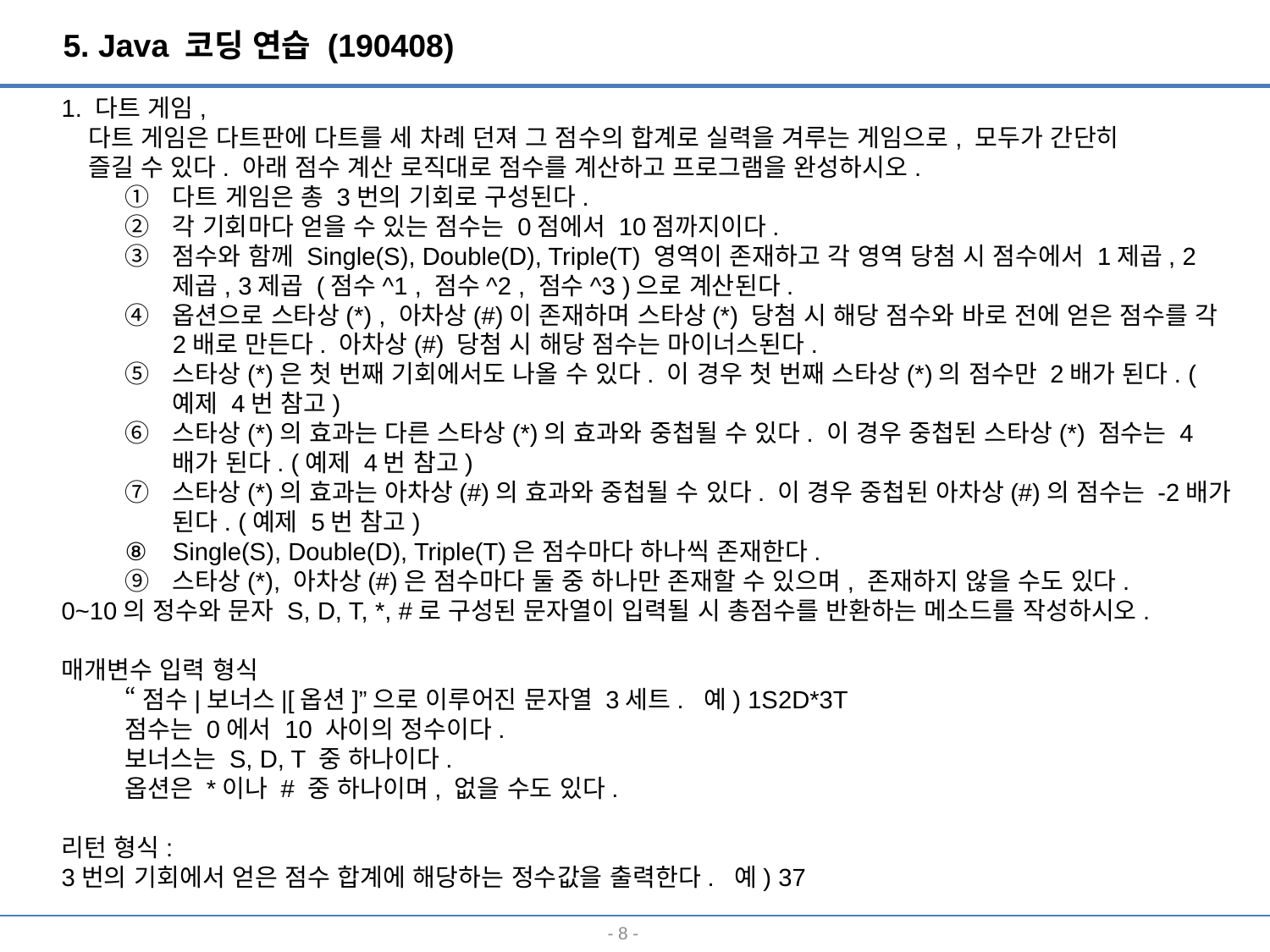

5. Java 코딩 연습 (190408)
1. 다트 게임,
   다트 게임은 다트판에 다트를 세 차례 던져 그 점수의 합계로 실력을 겨루는 게임으로, 모두가 간단히
   즐길 수 있다. 아래 점수 계산 로직대로 점수를 계산하고 프로그램을 완성하시오.
다트 게임은 총 3번의 기회로 구성된다.
각 기회마다 얻을 수 있는 점수는 0점에서 10점까지이다.
점수와 함께 Single(S), Double(D), Triple(T) 영역이 존재하고 각 영역 당첨 시 점수에서 1제곱, 2제곱, 3제곱 (점수^1 , 점수^2 , 점수^3 )으로 계산된다.
옵션으로 스타상(*) , 아차상(#)이 존재하며 스타상(*) 당첨 시 해당 점수와 바로 전에 얻은 점수를 각 2배로 만든다. 아차상(#) 당첨 시 해당 점수는 마이너스된다.
스타상(*)은 첫 번째 기회에서도 나올 수 있다. 이 경우 첫 번째 스타상(*)의 점수만 2배가 된다. (예제 4번 참고)
스타상(*)의 효과는 다른 스타상(*)의 효과와 중첩될 수 있다. 이 경우 중첩된 스타상(*) 점수는 4배가 된다. (예제 4번 참고)
스타상(*)의 효과는 아차상(#)의 효과와 중첩될 수 있다. 이 경우 중첩된 아차상(#)의 점수는 -2배가 된다. (예제 5번 참고)
Single(S), Double(D), Triple(T)은 점수마다 하나씩 존재한다.
스타상(*), 아차상(#)은 점수마다 둘 중 하나만 존재할 수 있으며, 존재하지 않을 수도 있다.
0~10의 정수와 문자 S, D, T, *, #로 구성된 문자열이 입력될 시 총점수를 반환하는 메소드를 작성하시오.

매개변수 입력 형식
“점수|보너스|[옵션]”으로 이루어진 문자열 3세트.  예) 1S2D*3T
점수는 0에서 10 사이의 정수이다.
보너스는 S, D, T 중 하나이다.
옵션은 *이나 # 중 하나이며, 없을 수도 있다.

리턴 형식:
3번의 기회에서 얻은 점수 합계에 해당하는 정수값을 출력한다.  예) 37
- 8 -